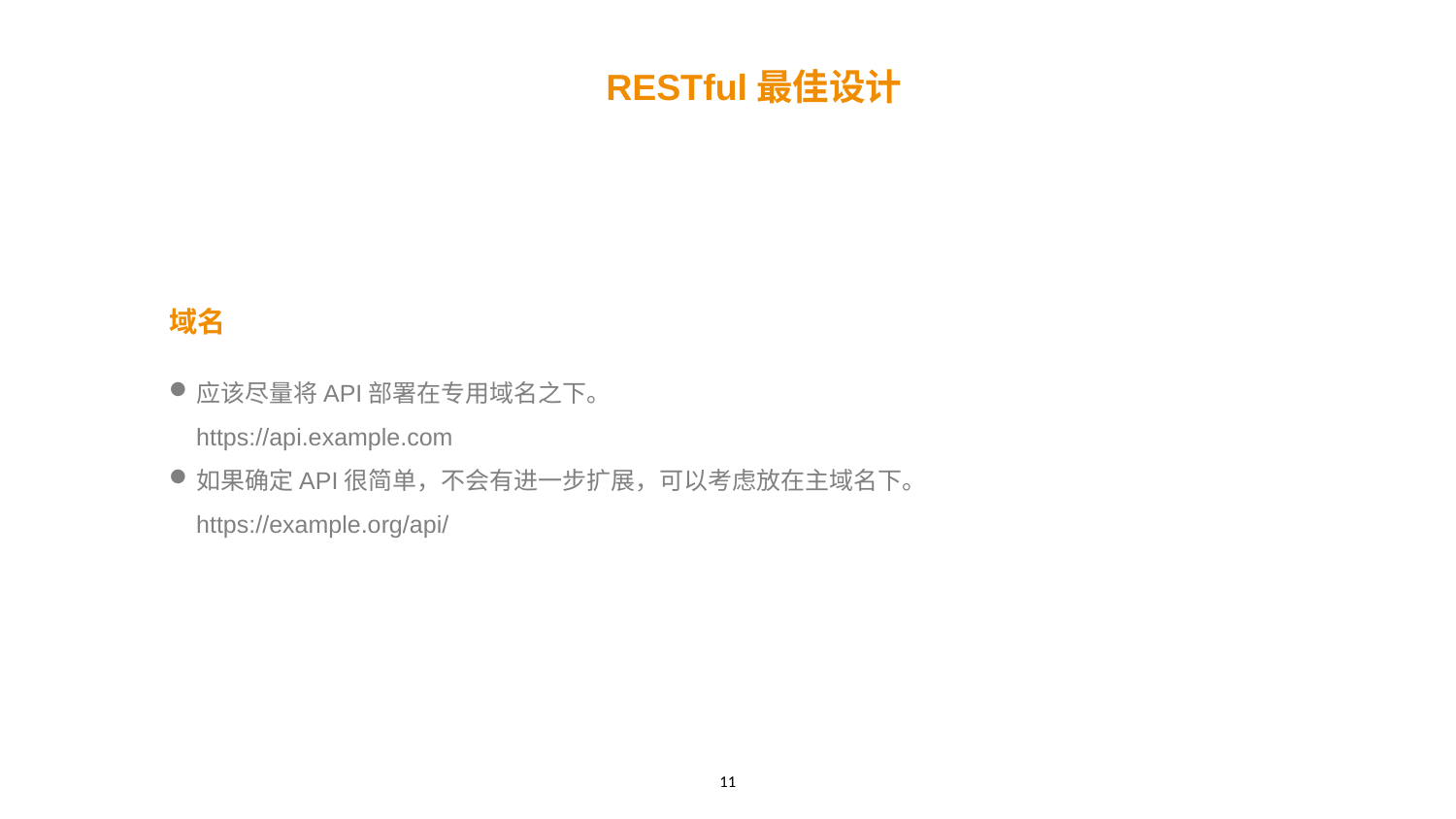

RESTful最佳设计
域名
应该尽量将API部署在专用域名之下。
    https://api.example.com
如果确定API很简单，不会有进一步扩展，可以考虑放在主域名下。
    https://example.org/api/